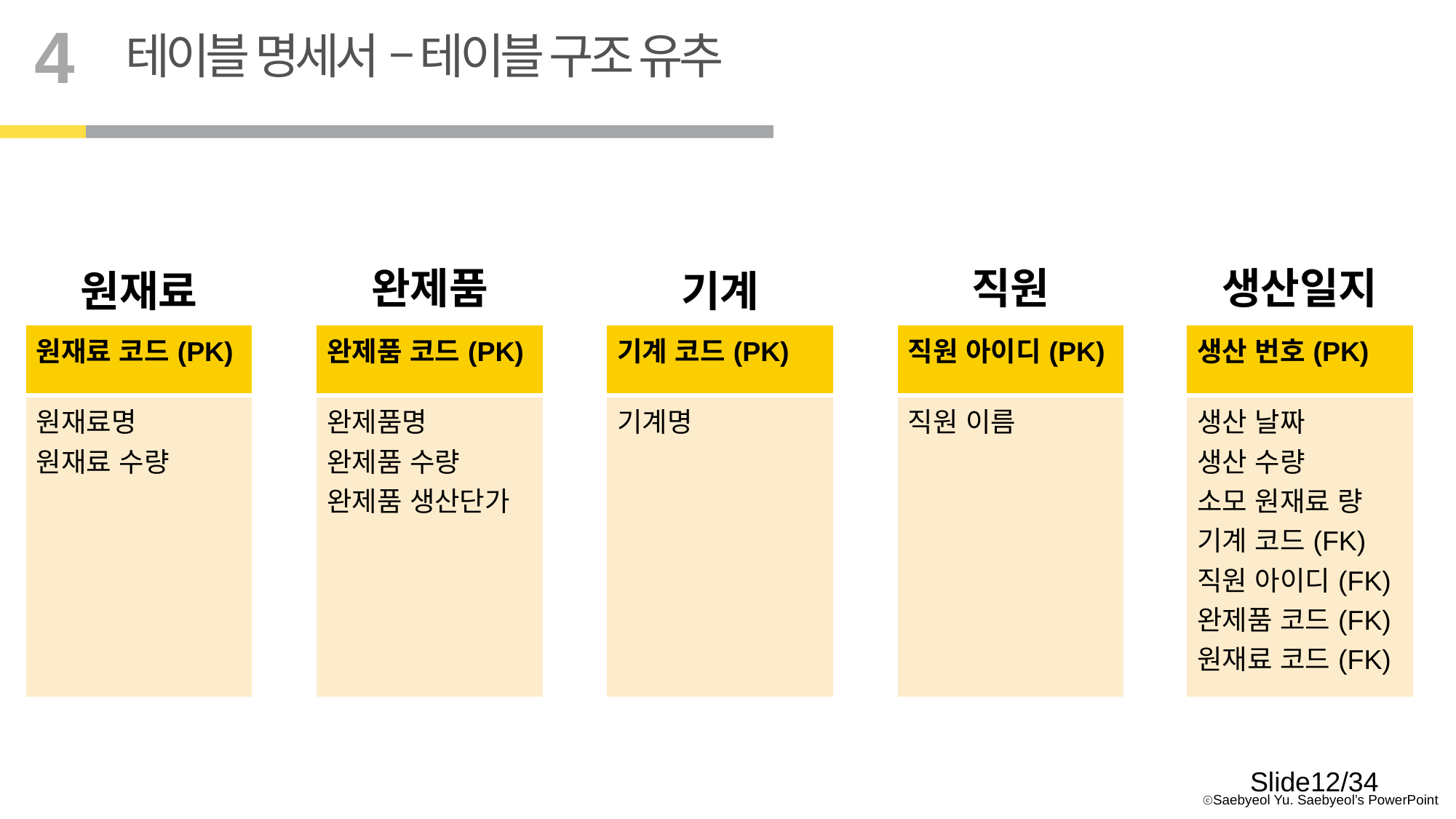

4
테이블 명세서 – 테이블 구조 유추

직원
생산일지
완제품
원재료
기계
| 완제품 코드(PK) |
| --- |
| 완제품명 완제품 수량 완제품 생산단가 |
| 기계 코드(PK) |
| --- |
| 기계명 |
| 직원 아이디(PK) |
| --- |
| 직원 이름 |
| 생산 번호(PK) |
| --- |
| 생산 날짜 생산 수량 소모 원재료 량 기계 코드(FK) 직원 아이디(FK) 완제품 코드(FK) 원재료 코드(FK) |
| 원재료 코드(PK) |
| --- |
| 원재료명 원재료 수량 |